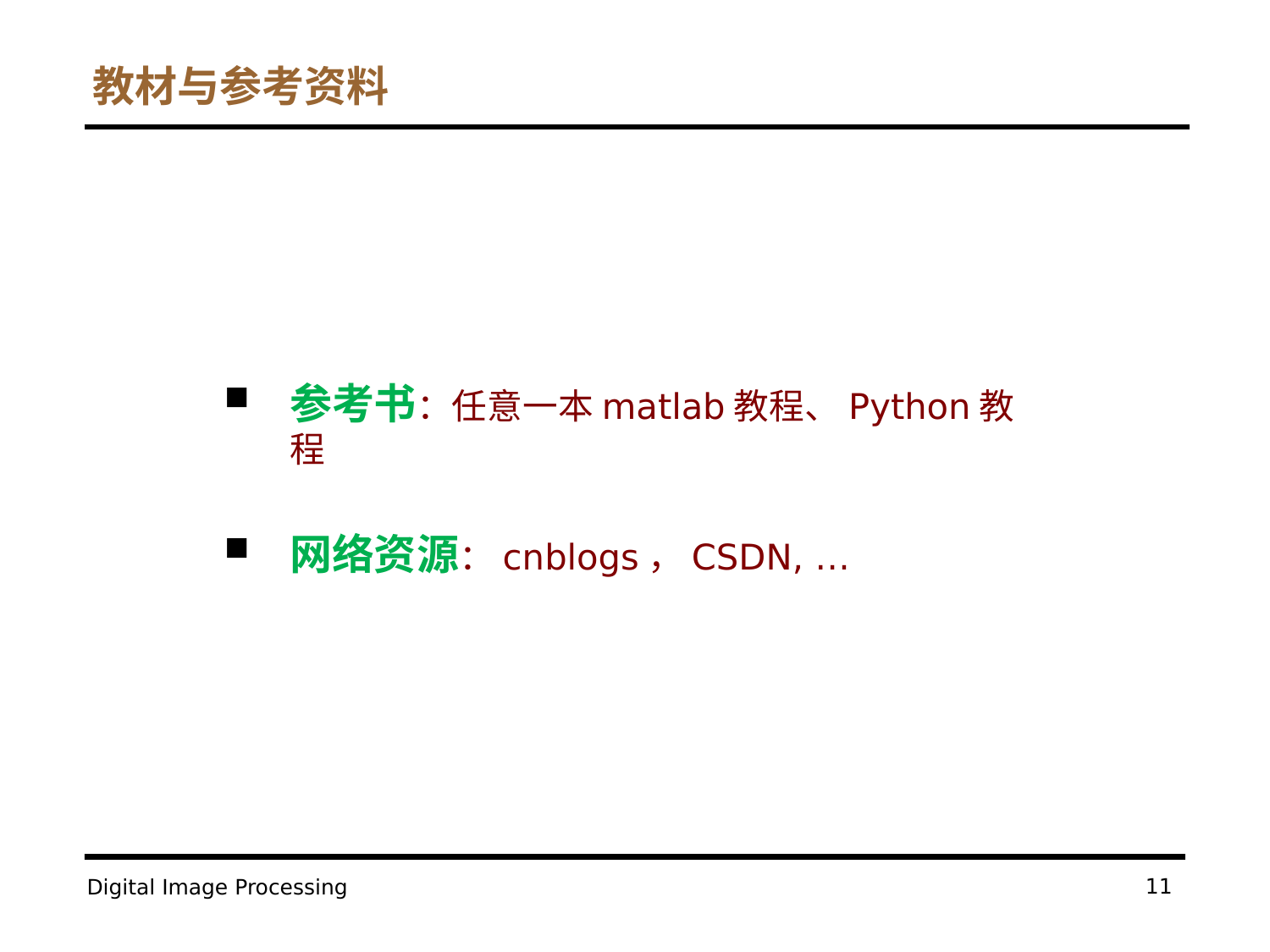

# 教材与参考资料
参考书：任意一本matlab教程、Python教程

网络资源：cnblogs，CSDN, …
11
Digital Image Processing